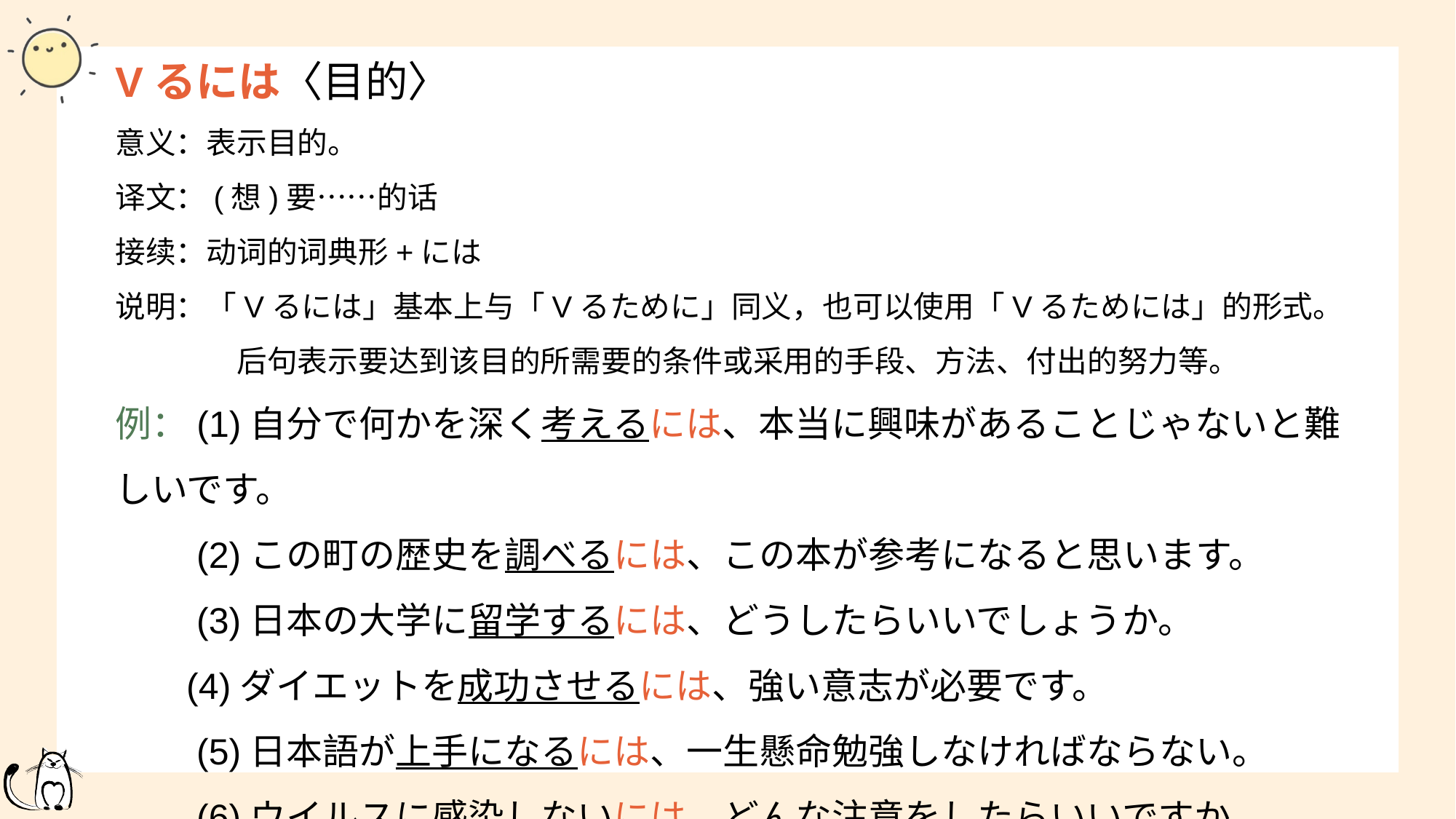

Vるには〈目的〉
意义：表示目的。
译文：(想)要……的话
接续：动词的词典形+には
说明：「Vるには」基本上与「Vるために」同义，也可以使用「Vるためには」的形式。
　　　　后句表示要达到该目的所需要的条件或采用的手段、方法、付出的努力等。
例：(1)自分で何かを深く考えるには、本当に興味があることじゃないと難しいです。
　　(2)この町の歴史を調べるには、この本が参考になると思います。
　　(3)日本の大学に留学するには、どうしたらいいでしょうか。
       (4)ダイエットを成功させるには、強い意志が必要です。
　　(5)日本語が上手になるには、一生懸命勉強しなければならない。
　　(6)ウイルスに感染しないには、どんな注意をしたらいいですか。